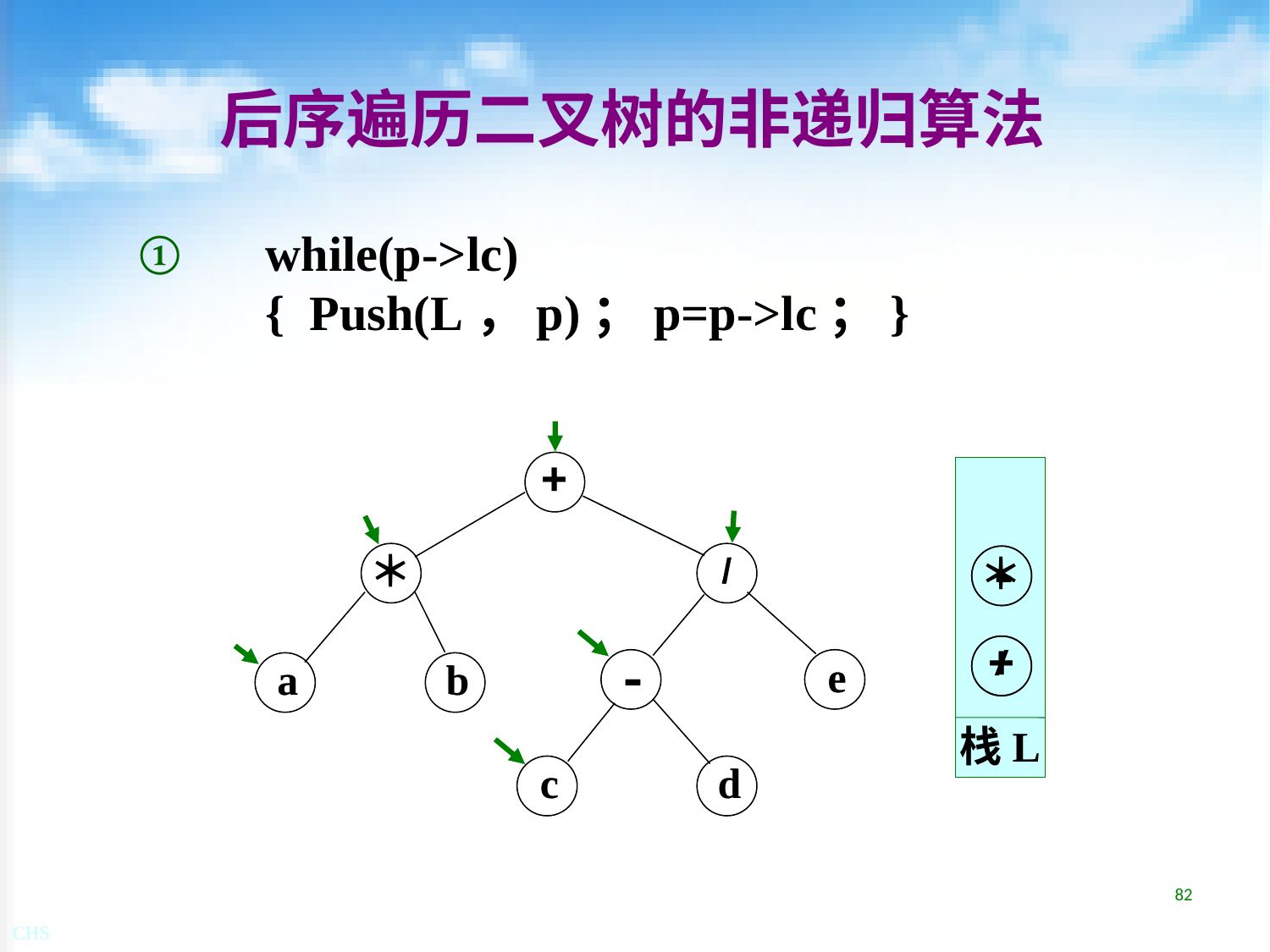

# 后序遍历二叉树的非递归算法
①	while(p->lc)
	{  Push(L，p)；p=p->lc；}

+

＊
/

-
e
a
b

c
d
+
栈L

＊
/
＊
-

/
+

-
e
a
b

c
d
82